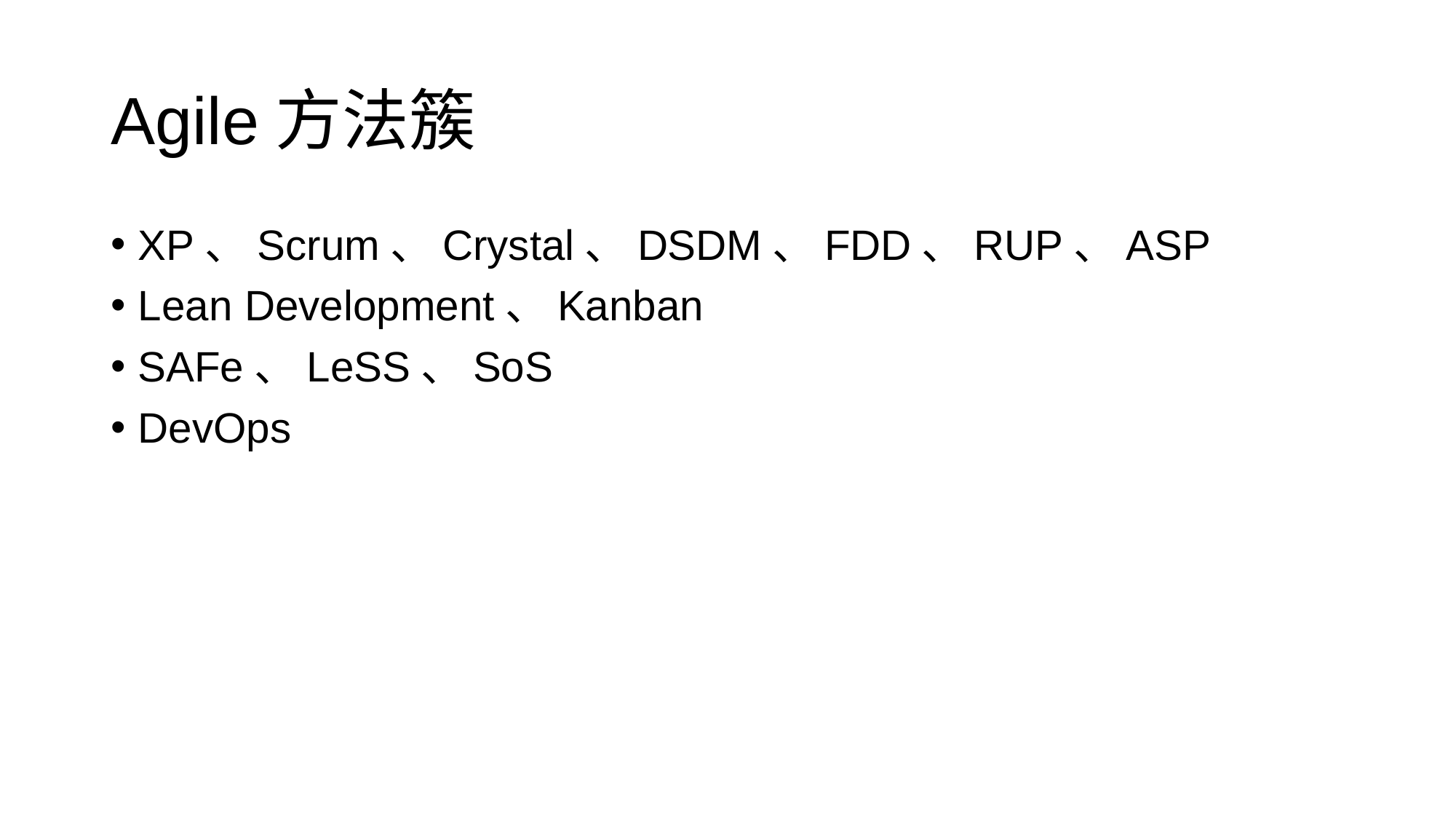

# Agile方法簇
XP、Scrum、Crystal、DSDM、FDD、RUP、ASP
Lean Development、Kanban
SAFe、LeSS、SoS
DevOps